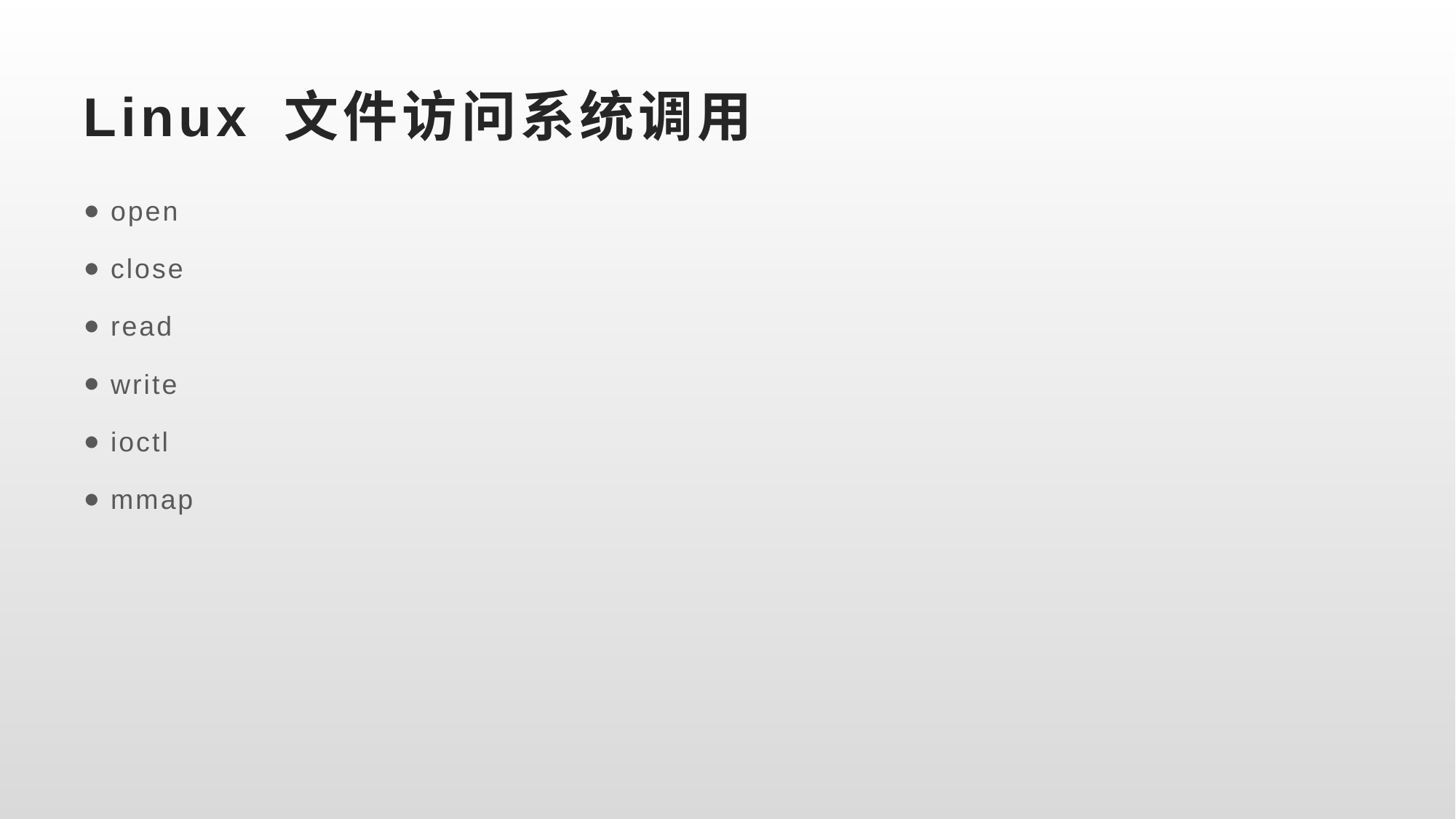

# Linux 文件访问系统调用
open
close
read
write
ioctl
mmap